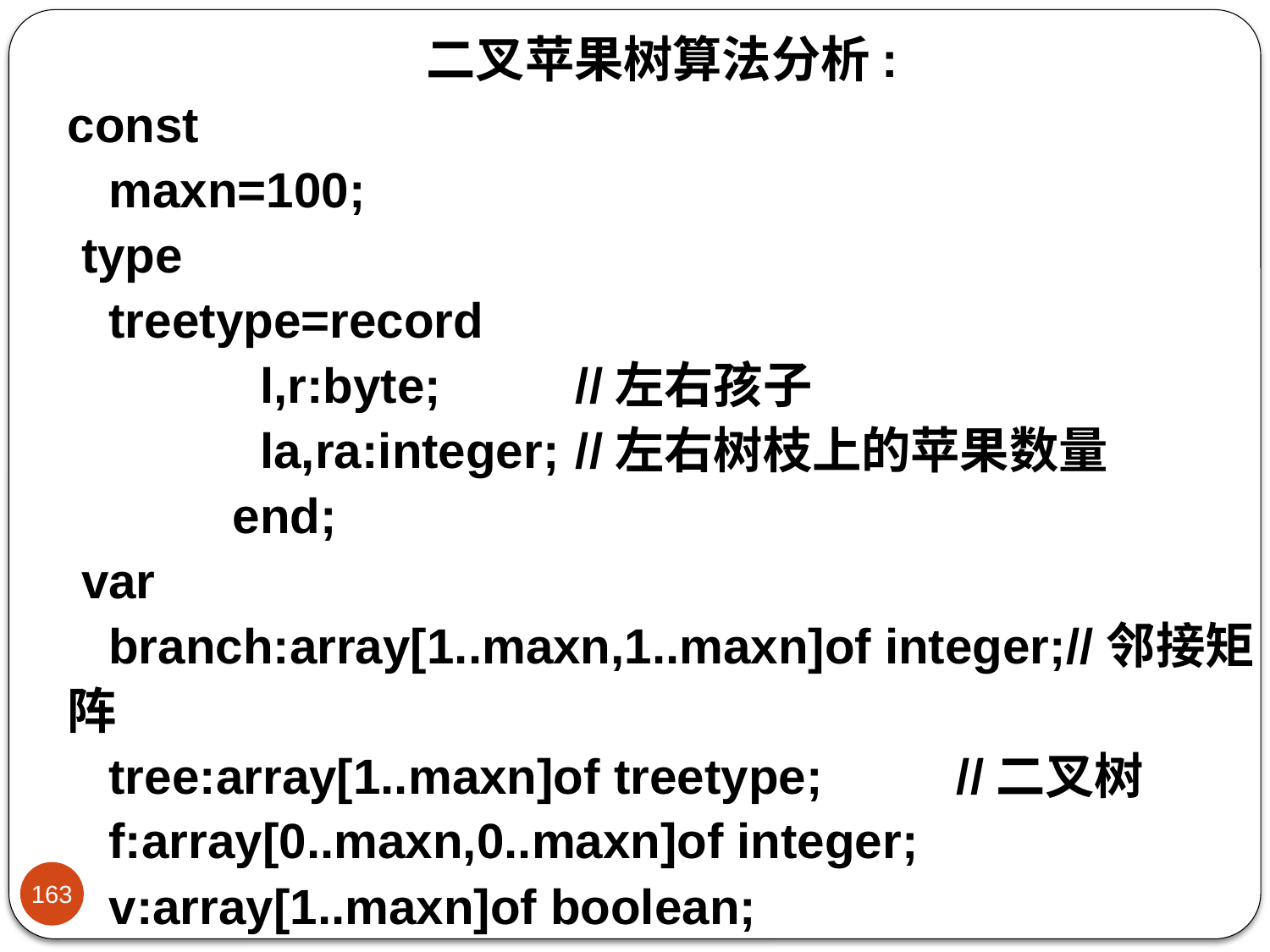

二叉苹果树算法分析:
const
   maxn=100;
 type
   treetype=record
              l,r:byte;		//左右孩子
              la,ra:integer;	//左右树枝上的苹果数量
            end;
 var
   branch:array[1..maxn,1..maxn]of integer;//邻接矩阵
   tree:array[1..maxn]of treetype;		//二叉树
   f:array[0..maxn,0..maxn]of integer;
   v:array[1..maxn]of boolean;
   n,m:byte;
163